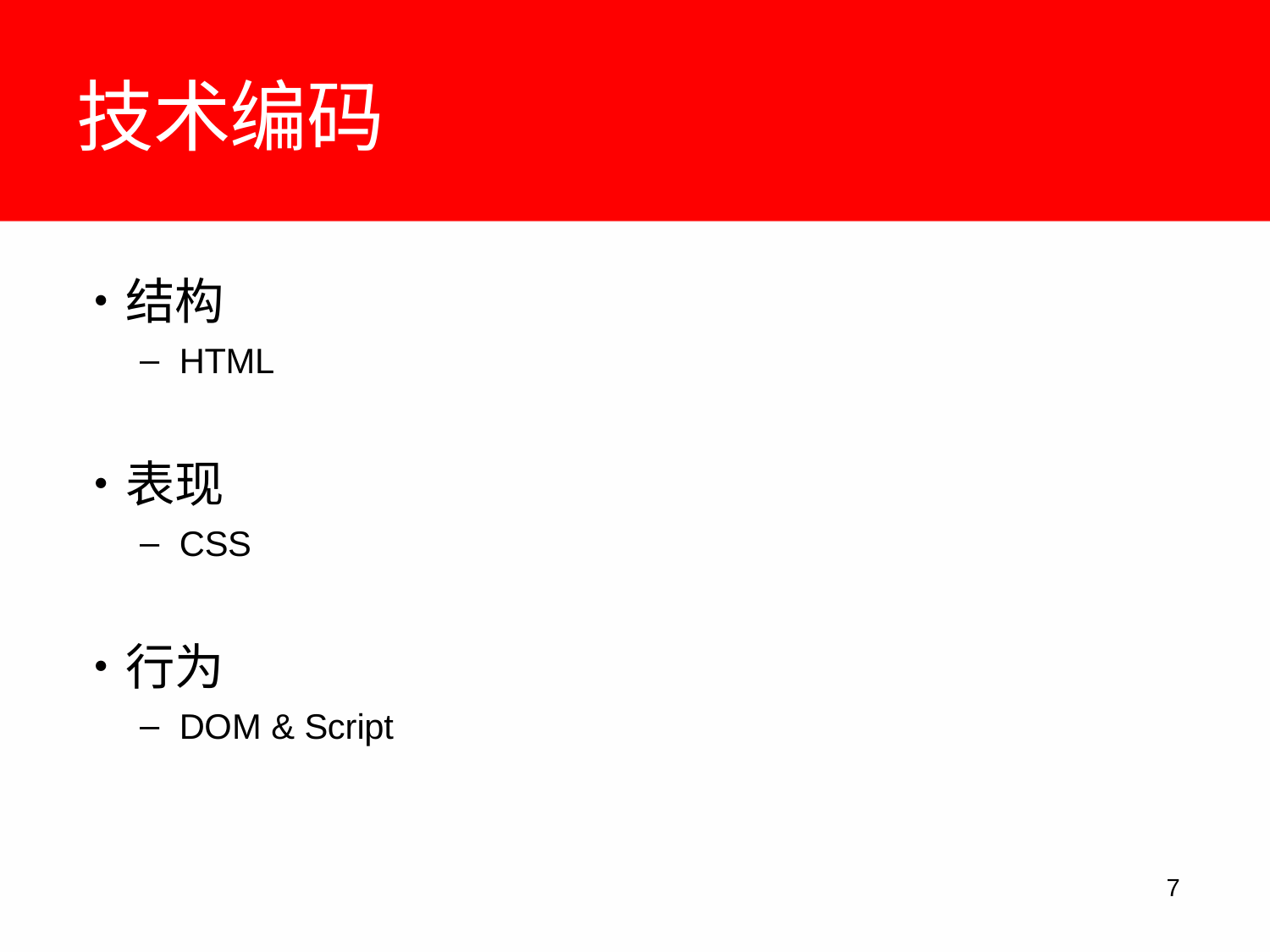

# 技术编码
•	结构

HTML

•	表现

CSS

•	行为

DOM & Script
7